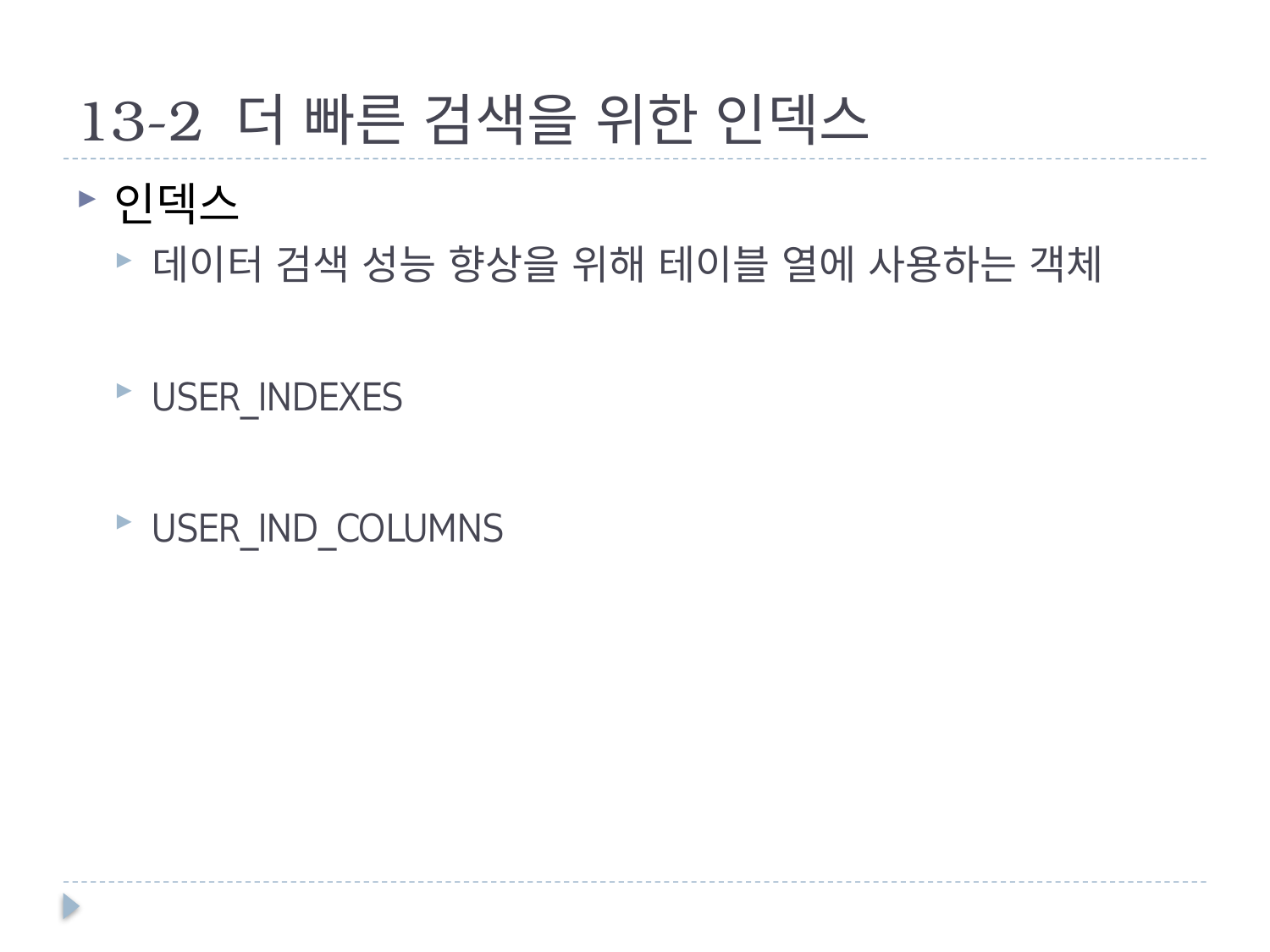

# 13-2 더 빠른 검색을 위한 인덱스
인덱스
데이터 검색 성능 향상을 위해 테이블 열에 사용하는 객체

USER_INDEXES

USER_IND_COLUMNS